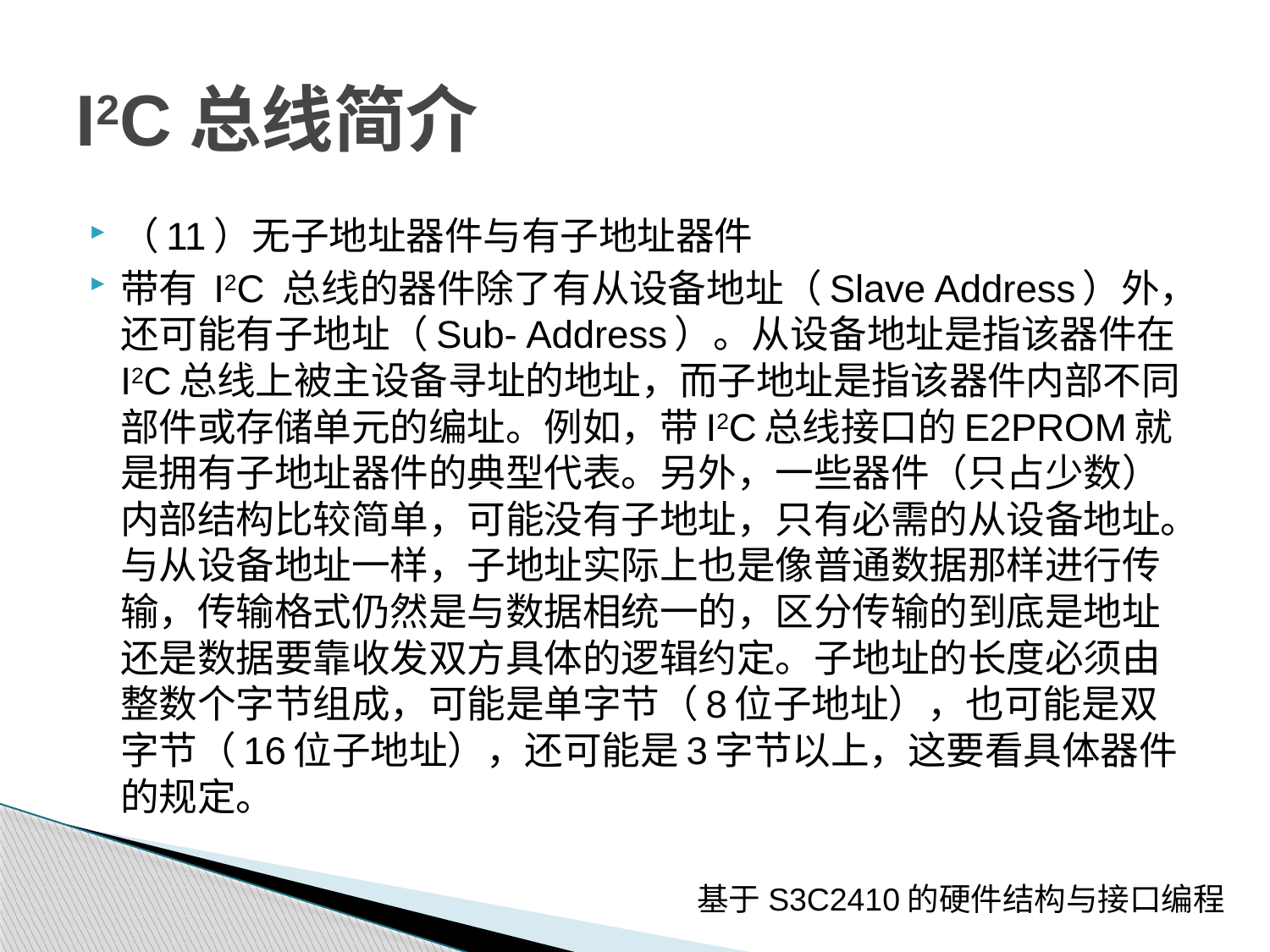

# I2C总线简介
（11）无子地址器件与有子地址器件
带有 I2C 总线的器件除了有从设备地址（Slave Address）外，还可能有子地址（Sub- Address）。从设备地址是指该器件在I2C总线上被主设备寻址的地址，而子地址是指该器件内部不同部件或存储单元的编址。例如，带I2C总线接口的E2PROM就是拥有子地址器件的典型代表。另外，一些器件（只占少数）内部结构比较简单，可能没有子地址，只有必需的从设备地址。与从设备地址一样，子地址实际上也是像普通数据那样进行传输，传输格式仍然是与数据相统一的，区分传输的到底是地址还是数据要靠收发双方具体的逻辑约定。子地址的长度必须由整数个字节组成，可能是单字节（8位子地址），也可能是双字节（16位子地址），还可能是3字节以上，这要看具体器件的规定。

基于S3C2410的硬件结构与接口编程